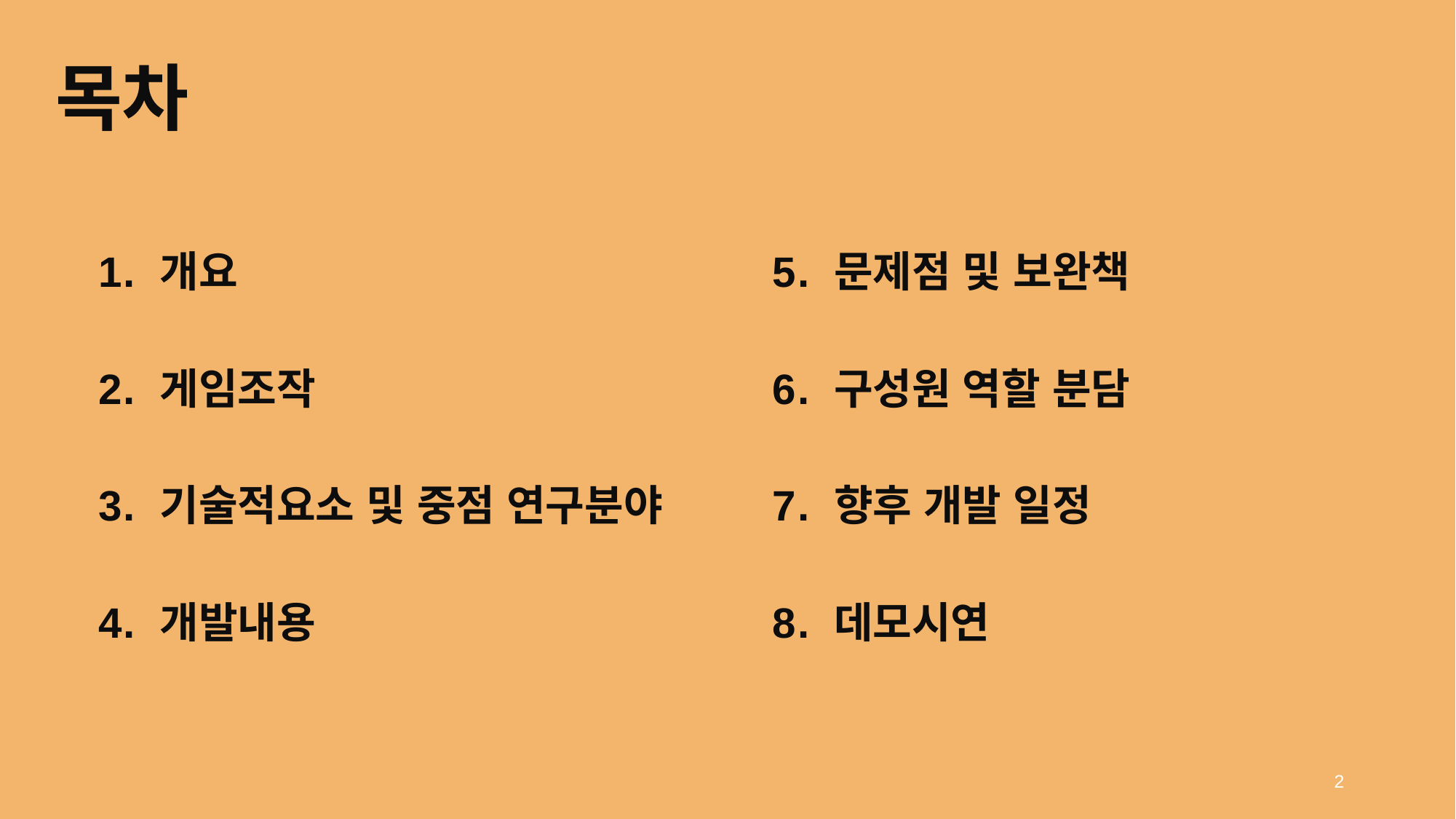

# 목차

문제점 및 보완책
구성원 역할 분담
향후 개발 일정
데모시연
개요
게임조작
기술적요소 및 중점 연구분야
개발내용
2